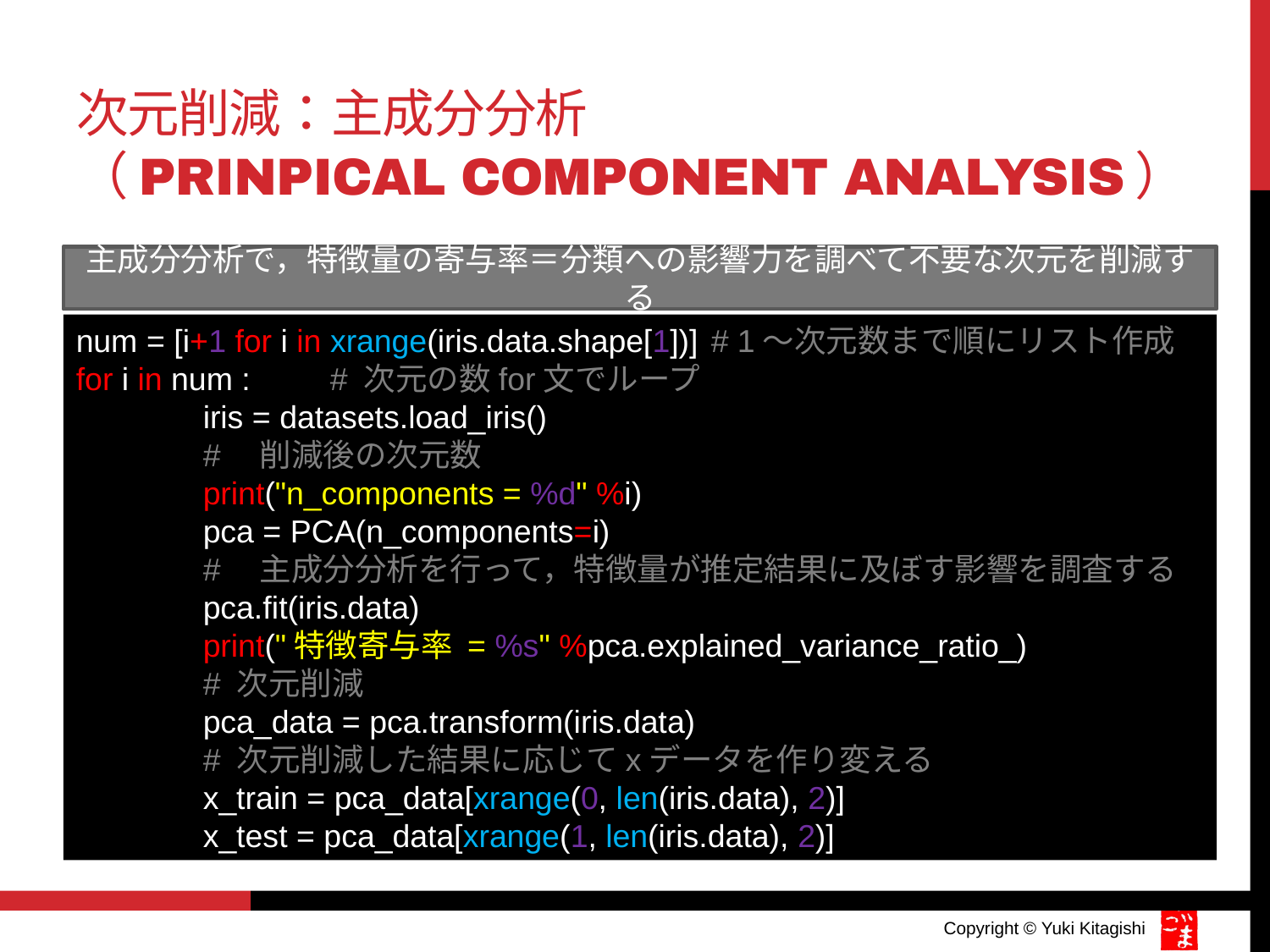

# 次元削減：主成分分析 （prinpical component analysis）
主成分分析で，特徴量の寄与率＝分類への影響力を調べて不要な次元を削減する
num = [i+1 for i in xrange(iris.data.shape[1])]	# 1～次元数まで順にリスト作成
for i in num :	# 次元の数for文でループ
	iris = datasets.load_iris()
	#　削減後の次元数
	print("n_components = %d" %i)
	pca = PCA(n_components=i)
	#　主成分分析を行って，特徴量が推定結果に及ぼす影響を調査する
	pca.fit(iris.data)
	print("特徴寄与率 = %s" %pca.explained_variance_ratio_)
	# 次元削減
	pca_data = pca.transform(iris.data)
	# 次元削減した結果に応じてxデータを作り変える
	x_train = pca_data[xrange(0, len(iris.data), 2)]
	x_test = pca_data[xrange(1, len(iris.data), 2)]
Copyright © Yuki Kitagishi